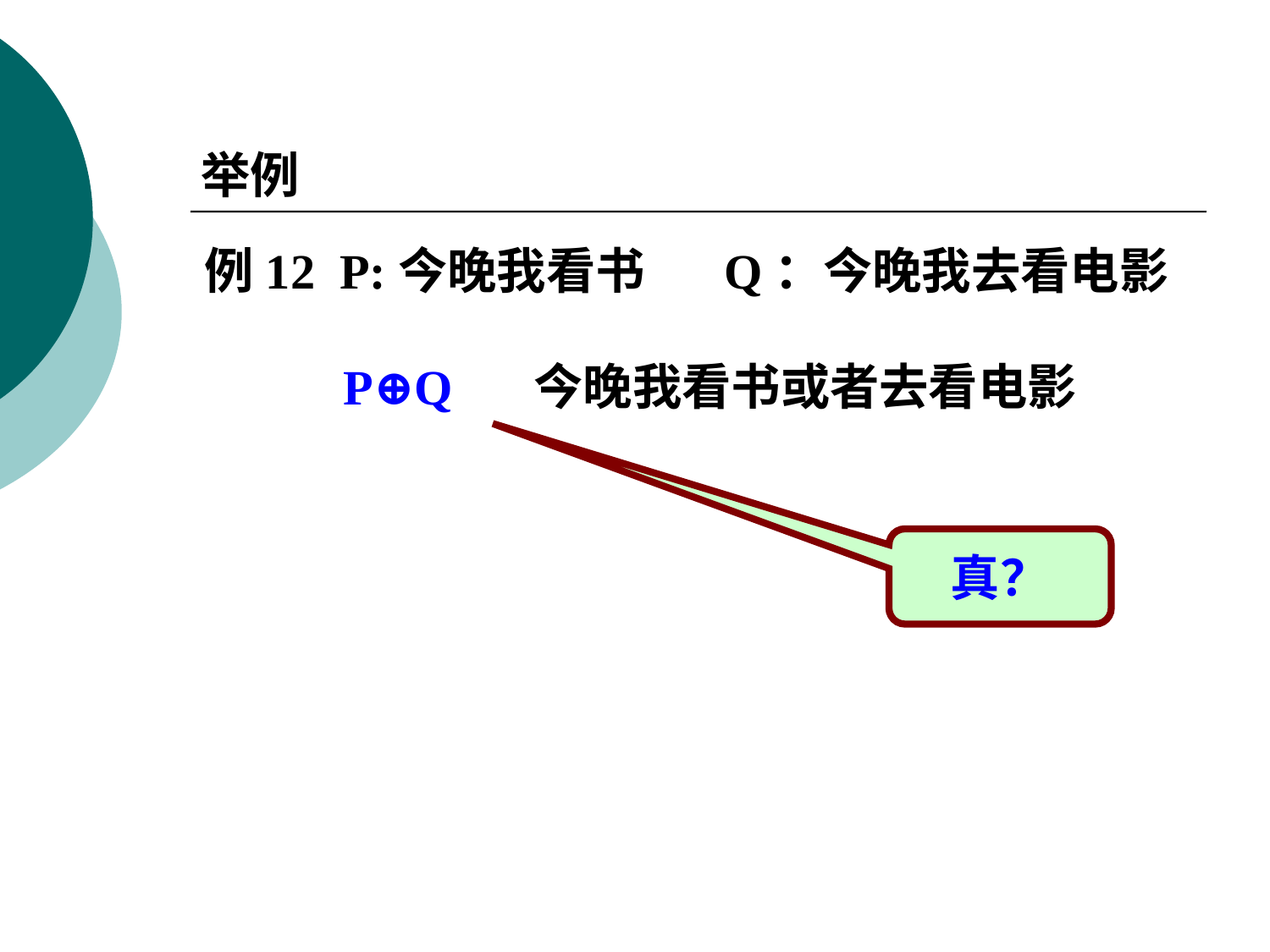

举例
例12  P:今晚我看书      Q：今晚我去看电影
P⊕Q
今晚我看书或者去看电影
真？